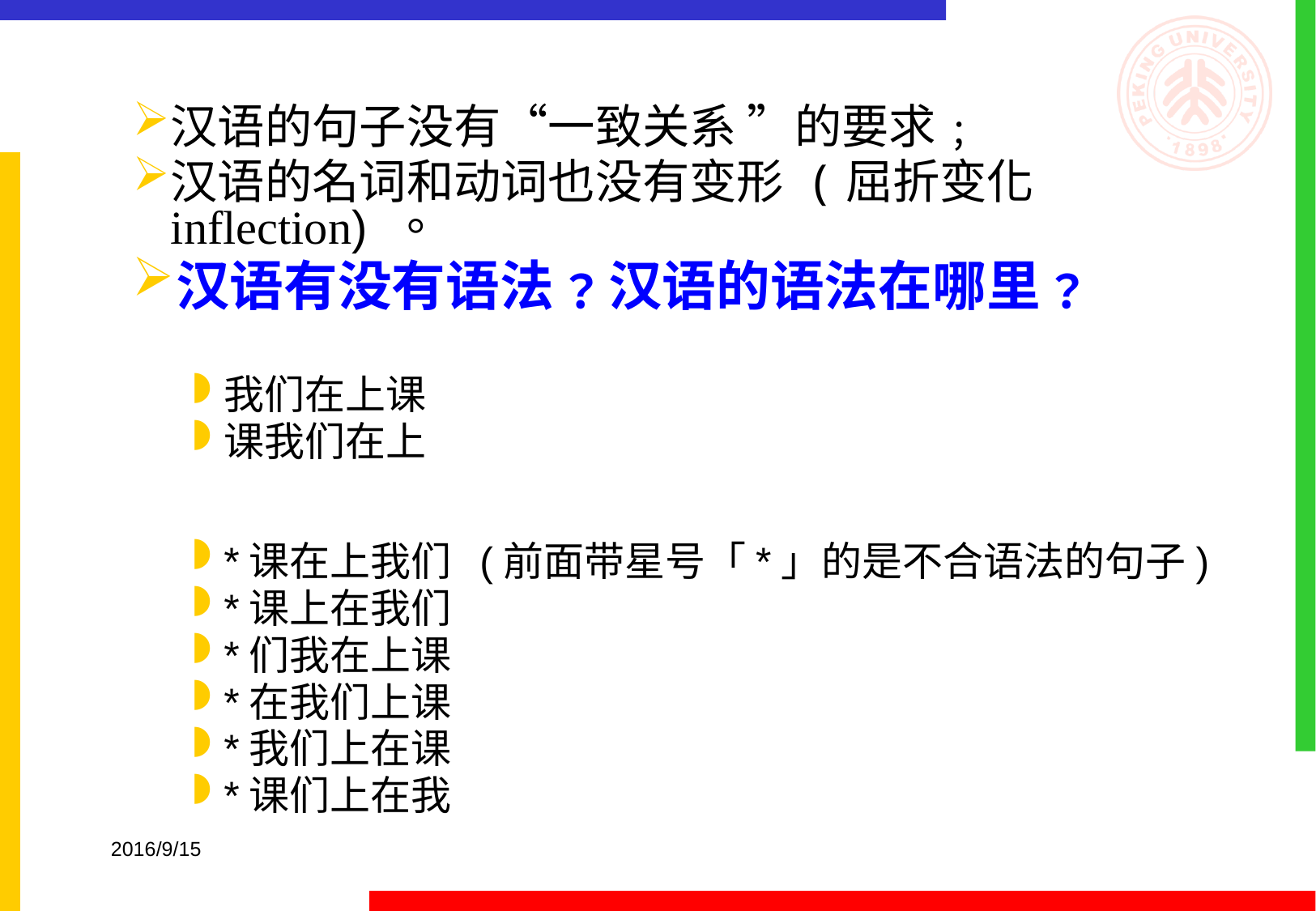

汉语的句子没有“一致关系 ”的要求﹔
汉语的名词和动词也没有变形 (屈折变化 inflection) 。
汉语有没有语法﹖汉语的语法在哪里﹖

我们在上课
课我们在上

*课在上我们  (前面带星号「*」的是不合语法的句子)
*课上在我们
*们我在上课
*在我们上课
*我们上在课
*课们上在我

2016/9/15